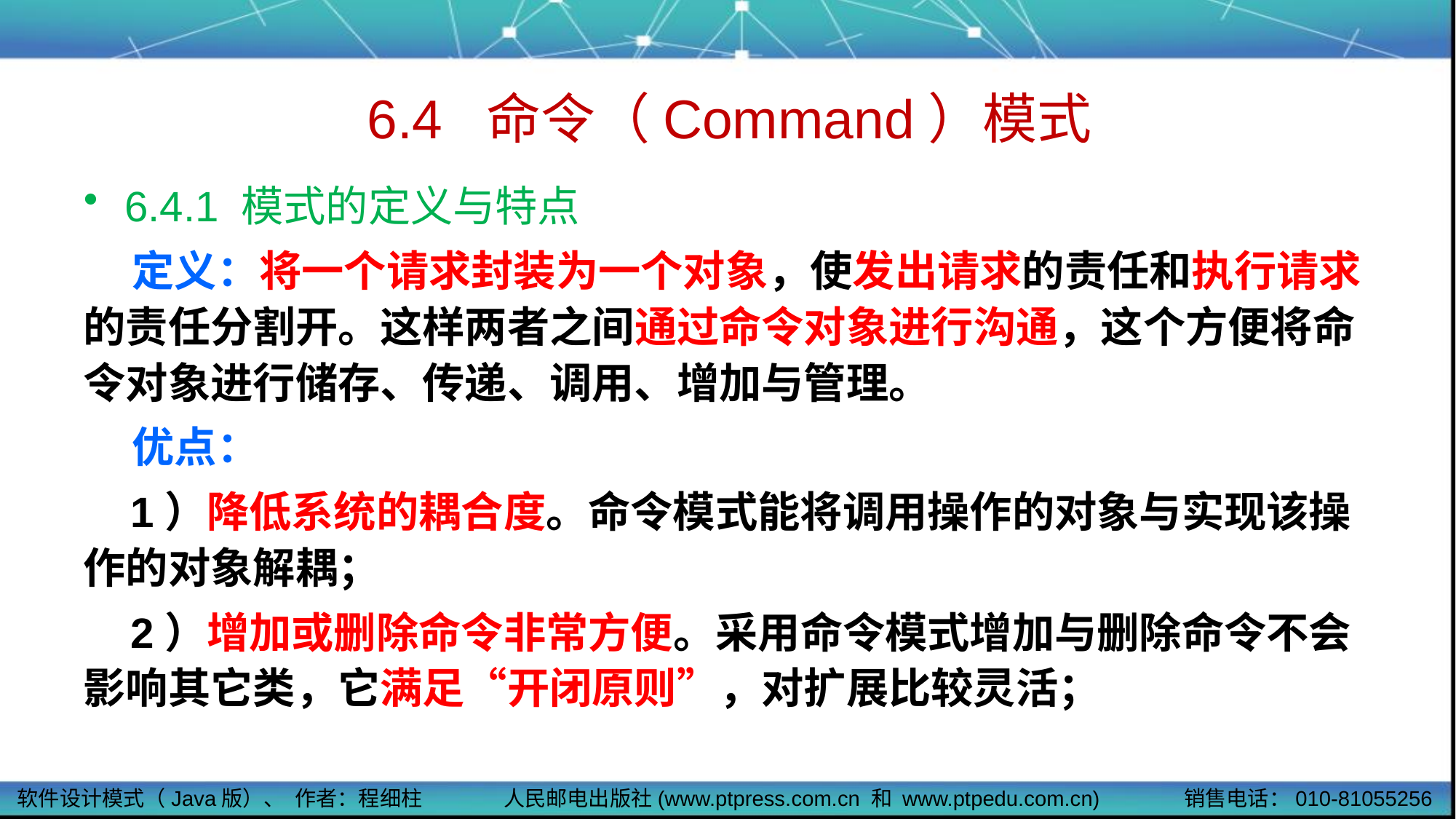

# 6.4  命令（Command）模式
6.4.1 模式的定义与特点
    定义：将一个请求封装为一个对象，使发出请求的责任和执行请求的责任分割开。这样两者之间通过命令对象进行沟通，这个方便将命令对象进行储存、传递、调用、增加与管理。
    优点：
    1）降低系统的耦合度。命令模式能将调用操作的对象与实现该操作的对象解耦；
    2）增加或删除命令非常方便。采用命令模式增加与删除命令不会影响其它类，它满足“开闭原则”，对扩展比较灵活；
软件设计模式（Java版）、  作者：程细柱
人民邮电出版社(www.ptpress.com.cn 和 www.ptpedu.com.cn)
销售电话：010-81055256